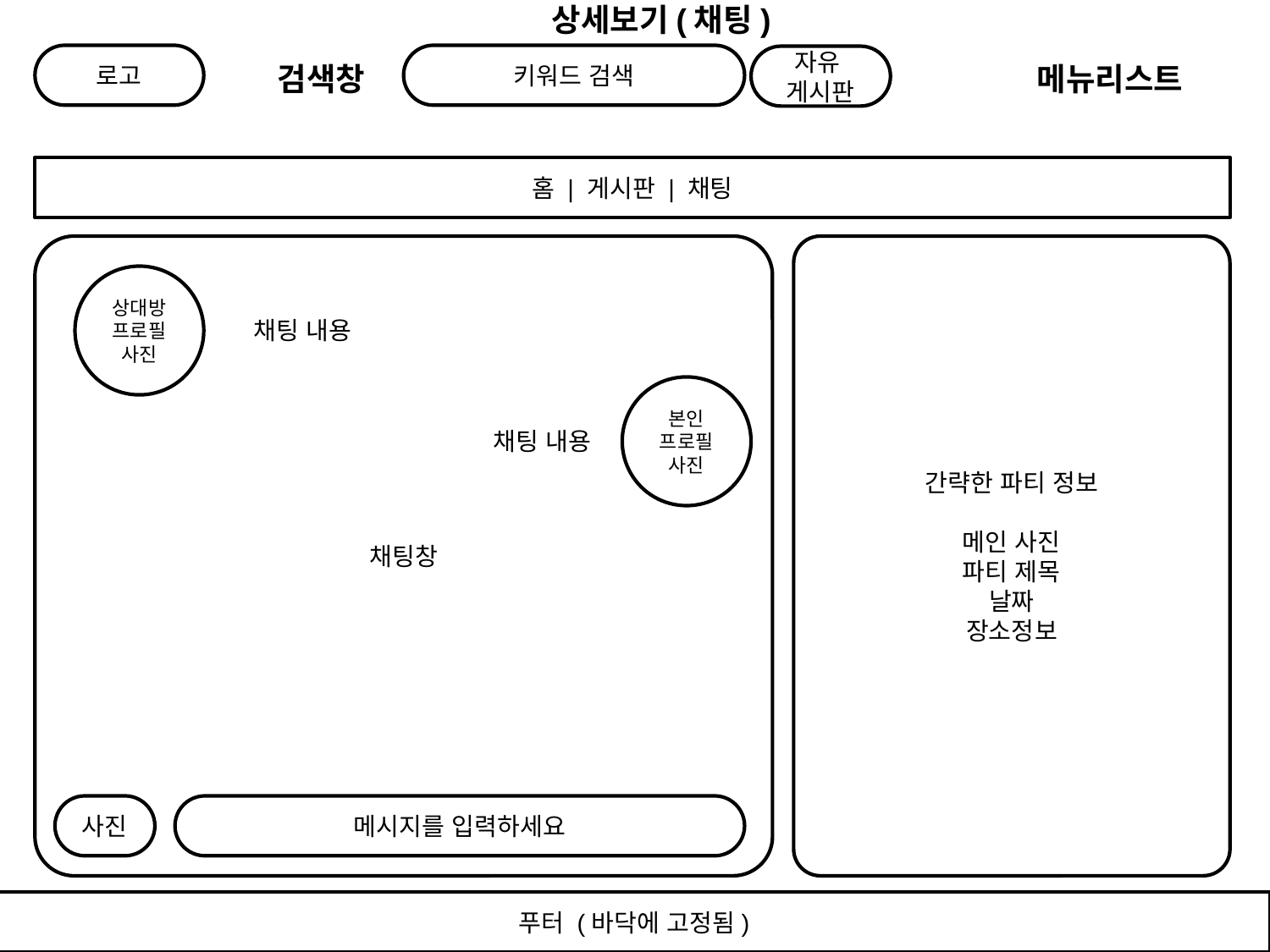

상세보기(채팅)
로고
키워드 검색
자유
게시판
검색창
메뉴리스트
홈 | 게시판 | 채팅
채팅창
간략한 파티 정보

메인 사진
파티 제목
날짜
장소정보
상대방
프로필
사진
채팅 내용
본인
프로필
사진
채팅 내용
사진
메시지를 입력하세요
푸터 (바닥에 고정됨)